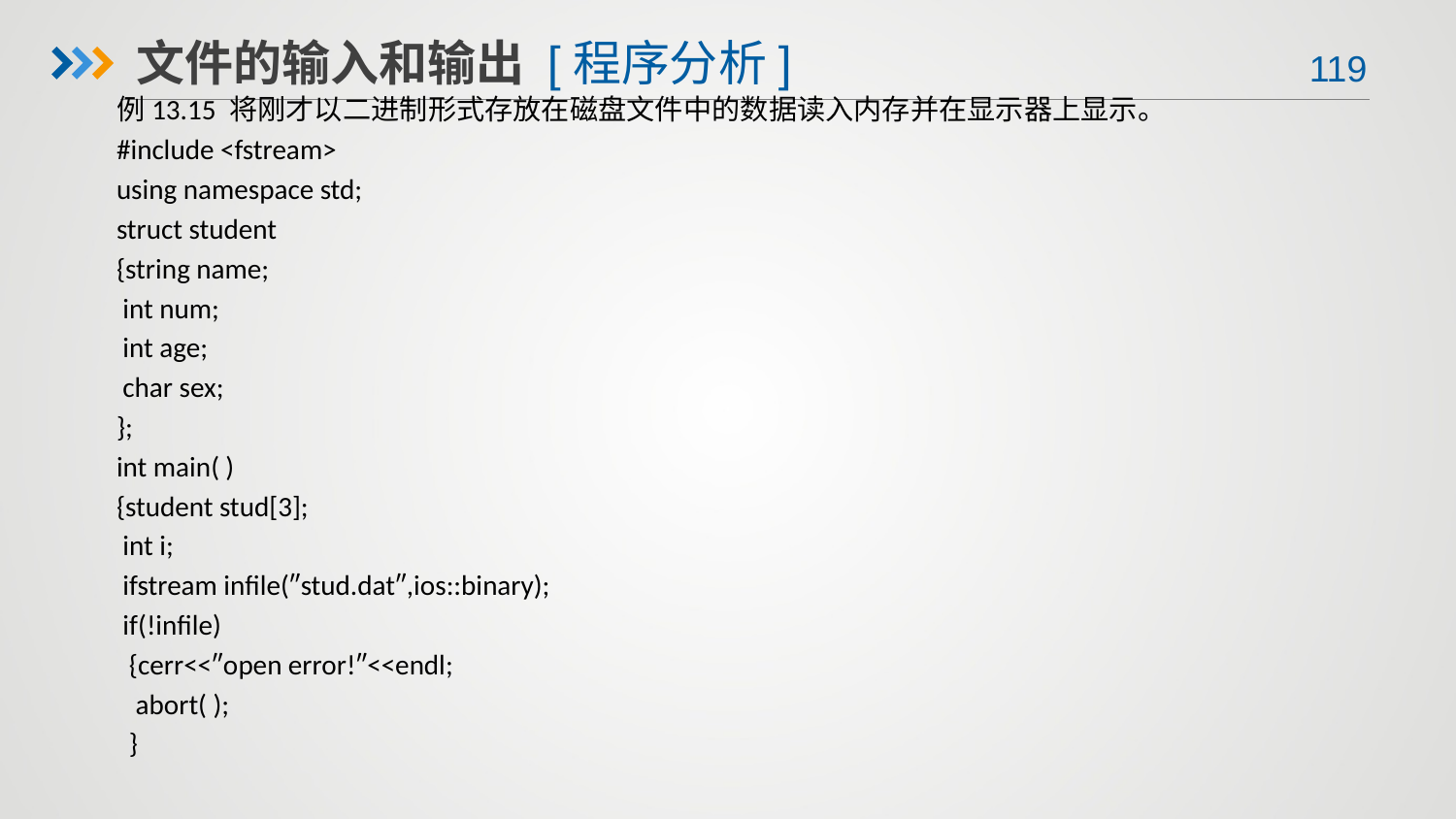

文件的输入和输出 [程序分析]
例13.15 将刚才以二进制形式存放在磁盘文件中的数据读入内存并在显示器上显示。
#include <fstream>
using namespace std;
struct student
{string name;
 int num;
 int age;
 char sex;
};
int main( )
{student stud[3];
 int i;
 ifstream infile(″stud.dat″,ios::binary);
 if(!infile)
  {cerr<<″open error!″<<endl;
   abort( );
  }